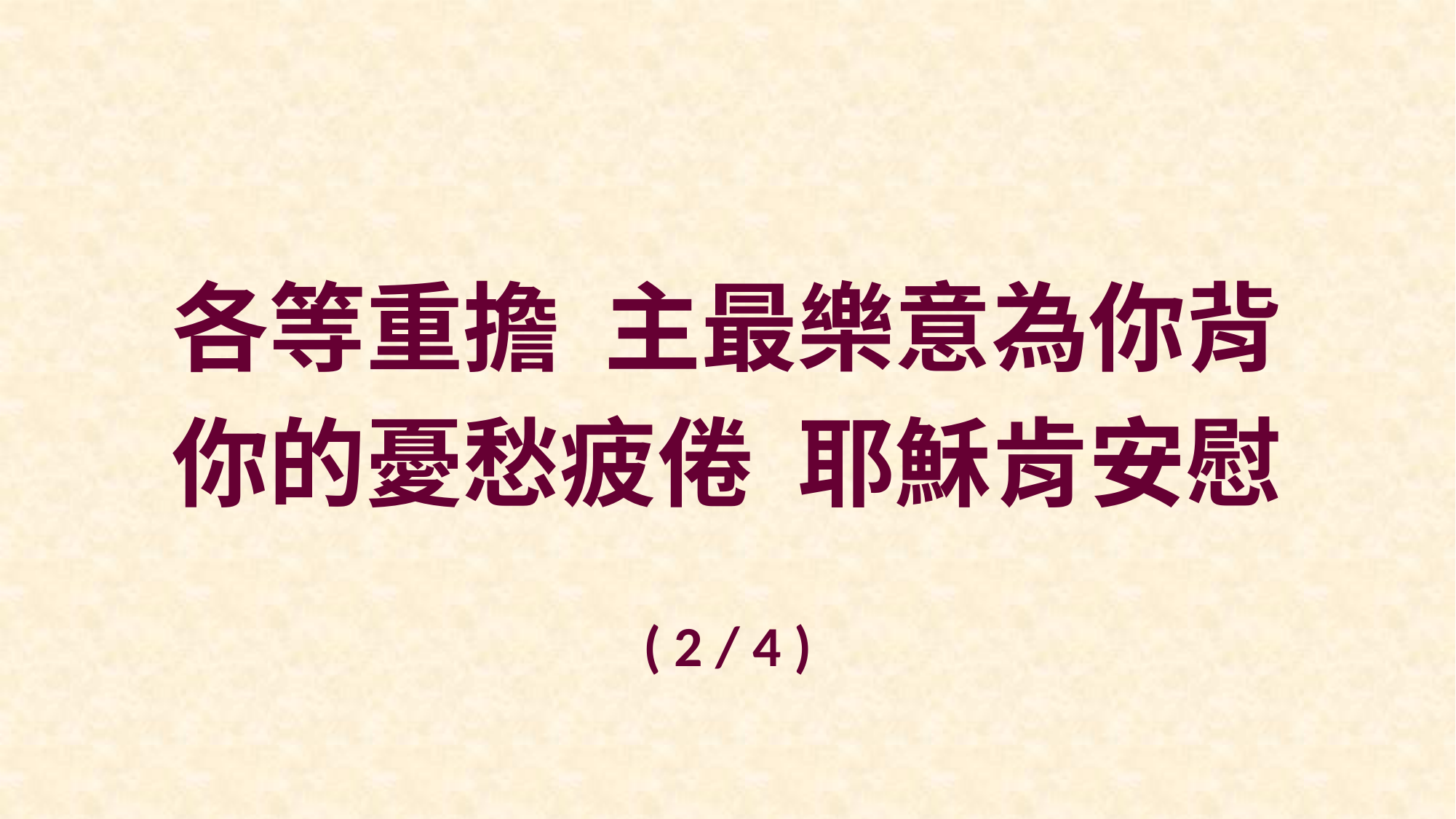

各等重擔  主最樂意為你背
你的憂愁疲倦  耶穌肯安慰
( 2 / 4 )